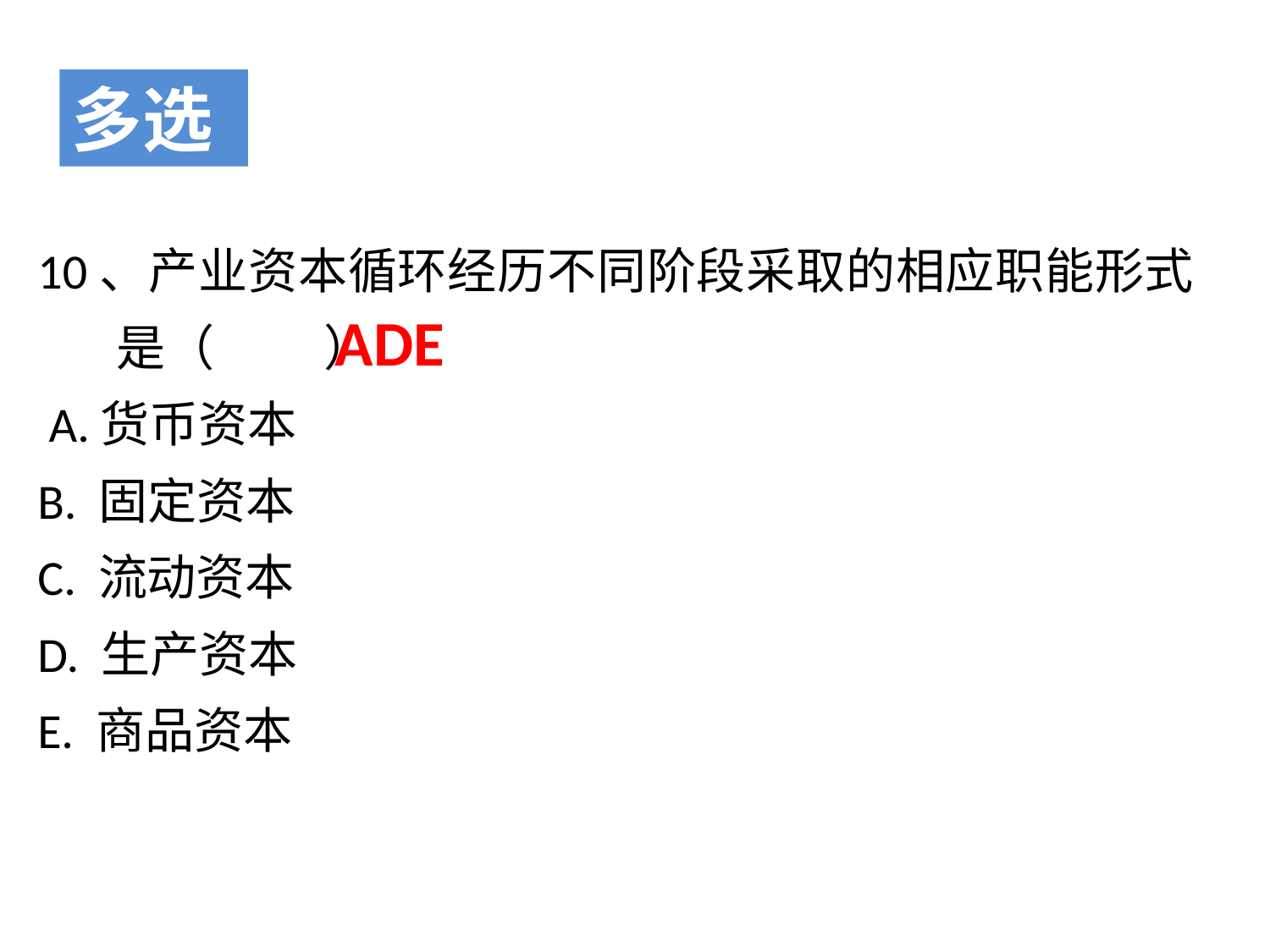

多选
10、产业资本循环经历不同阶段采取的相应职能形式是（          ）
 A.货币资本
B. 固定资本
C. 流动资本
D. 生产资本
E. 商品资本

ADE